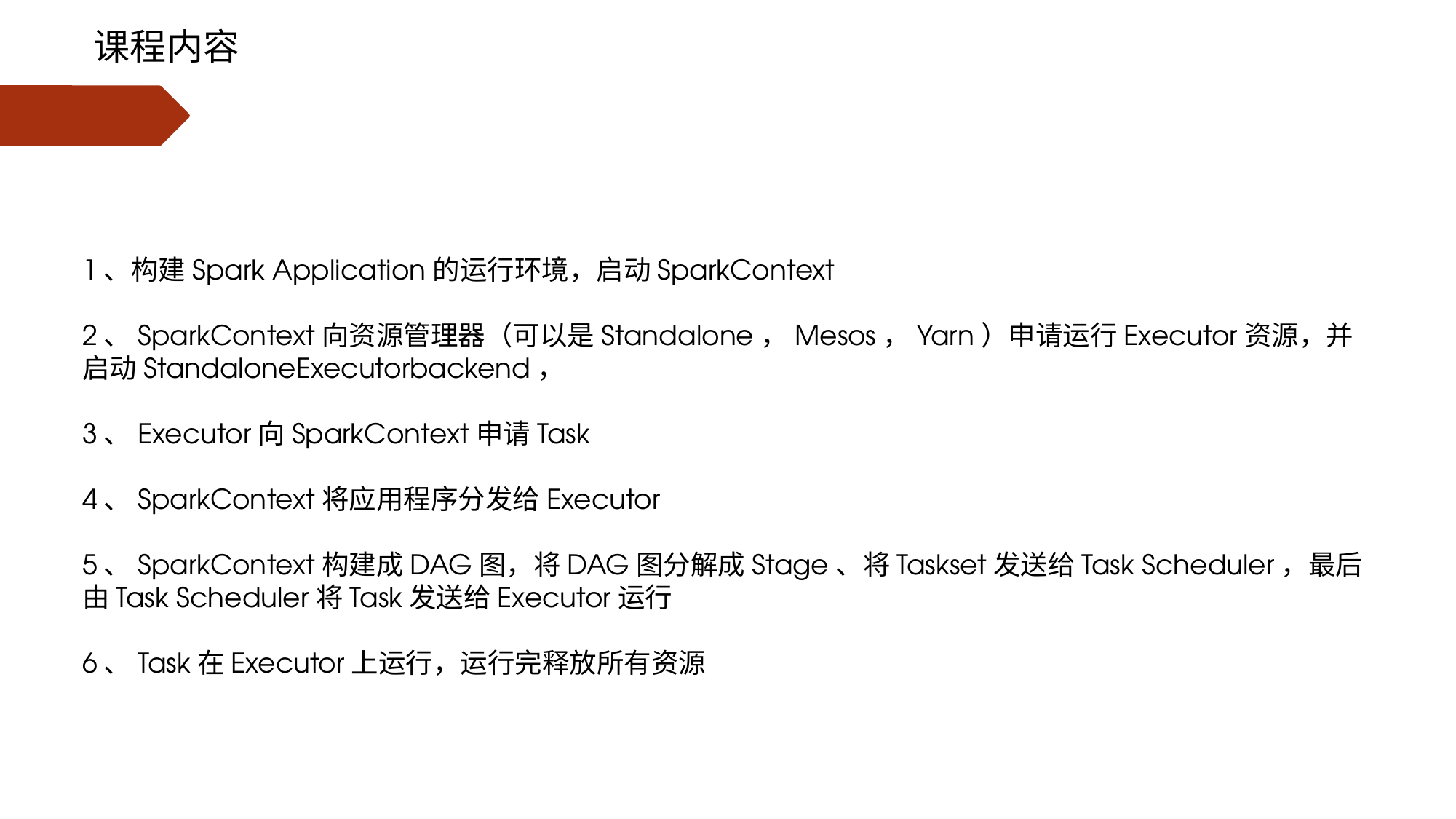

课程内容
1、构建Spark Application的运行环境，启动SparkContext

2、SparkContext向资源管理器（可以是Standalone，Mesos，Yarn）申请运行Executor资源，并启动StandaloneExecutorbackend，

3、Executor向SparkContext申请Task

4、SparkContext将应用程序分发给Executor

5、SparkContext构建成DAG图，将DAG图分解成Stage、将Taskset发送给Task Scheduler，最后由Task Scheduler将Task发送给Executor运行

6、Task在Executor上运行，运行完释放所有资源